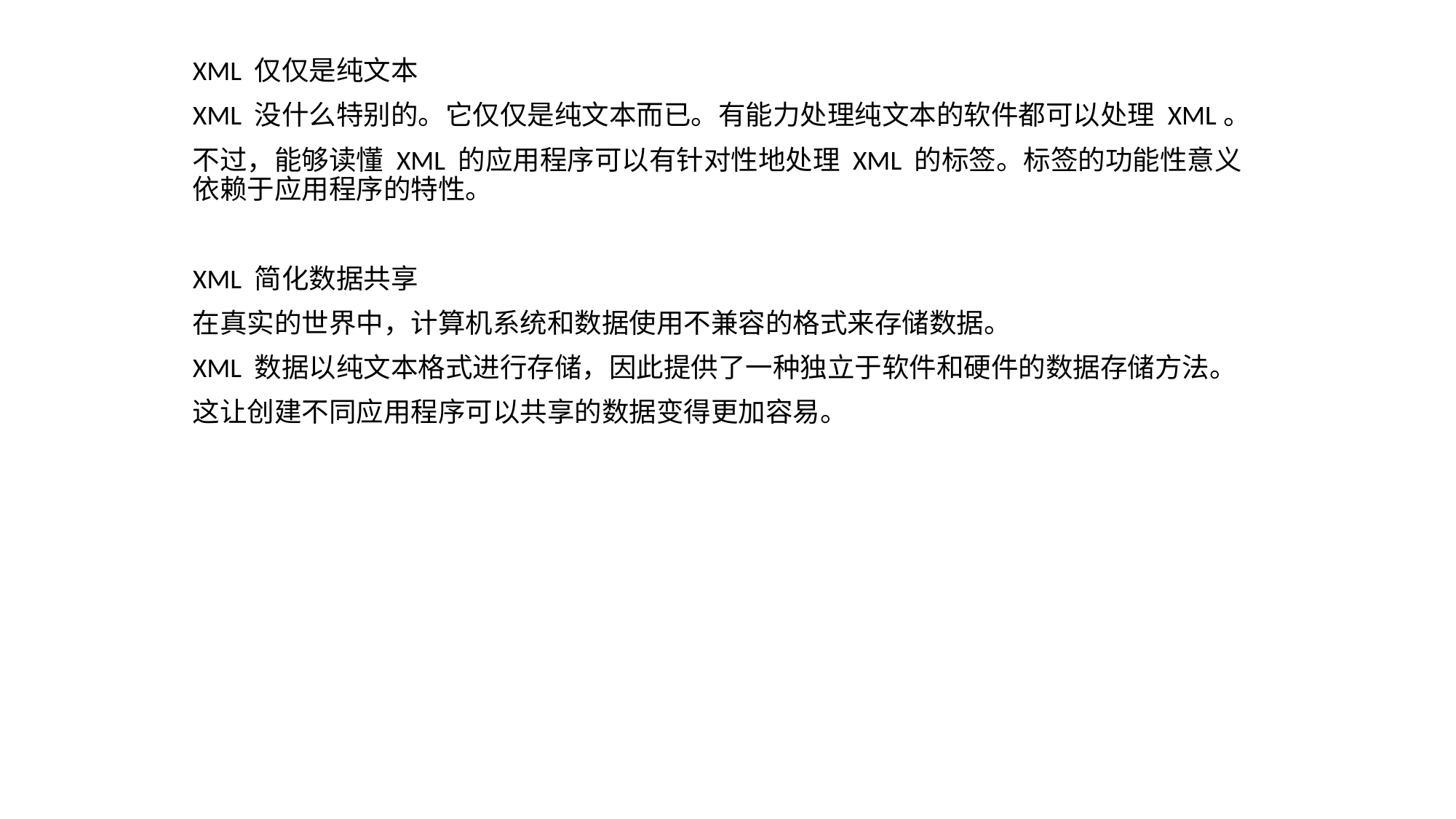

XML 仅仅是纯文本
XML 没什么特别的。它仅仅是纯文本而已。有能力处理纯文本的软件都可以处理 XML。
不过，能够读懂 XML 的应用程序可以有针对性地处理 XML 的标签。标签的功能性意义依赖于应用程序的特性。

XML 简化数据共享
在真实的世界中，计算机系统和数据使用不兼容的格式来存储数据。
XML 数据以纯文本格式进行存储，因此提供了一种独立于软件和硬件的数据存储方法。
这让创建不同应用程序可以共享的数据变得更加容易。